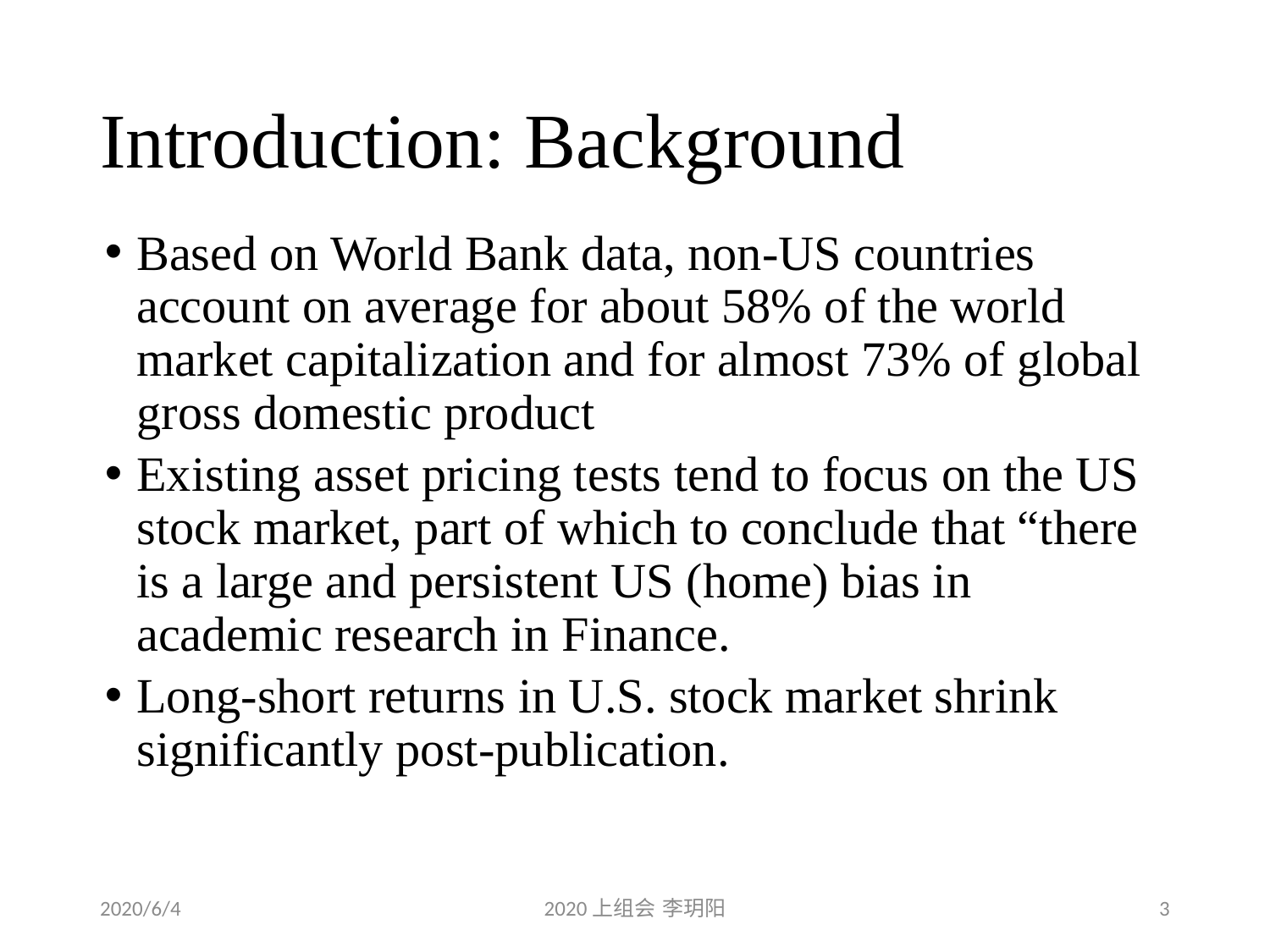

# Introduction: Background
Based on World Bank data, non-US countries account on average for about 58% of the world market capitalization and for almost 73% of global gross domestic product
Existing asset pricing tests tend to focus on the US stock market, part of which to conclude that “there is a large and persistent US (home) bias in academic research in Finance.
Long-short returns in U.S. stock market shrink significantly post-publication.
2020/6/4
2020上组会 李玥阳
3